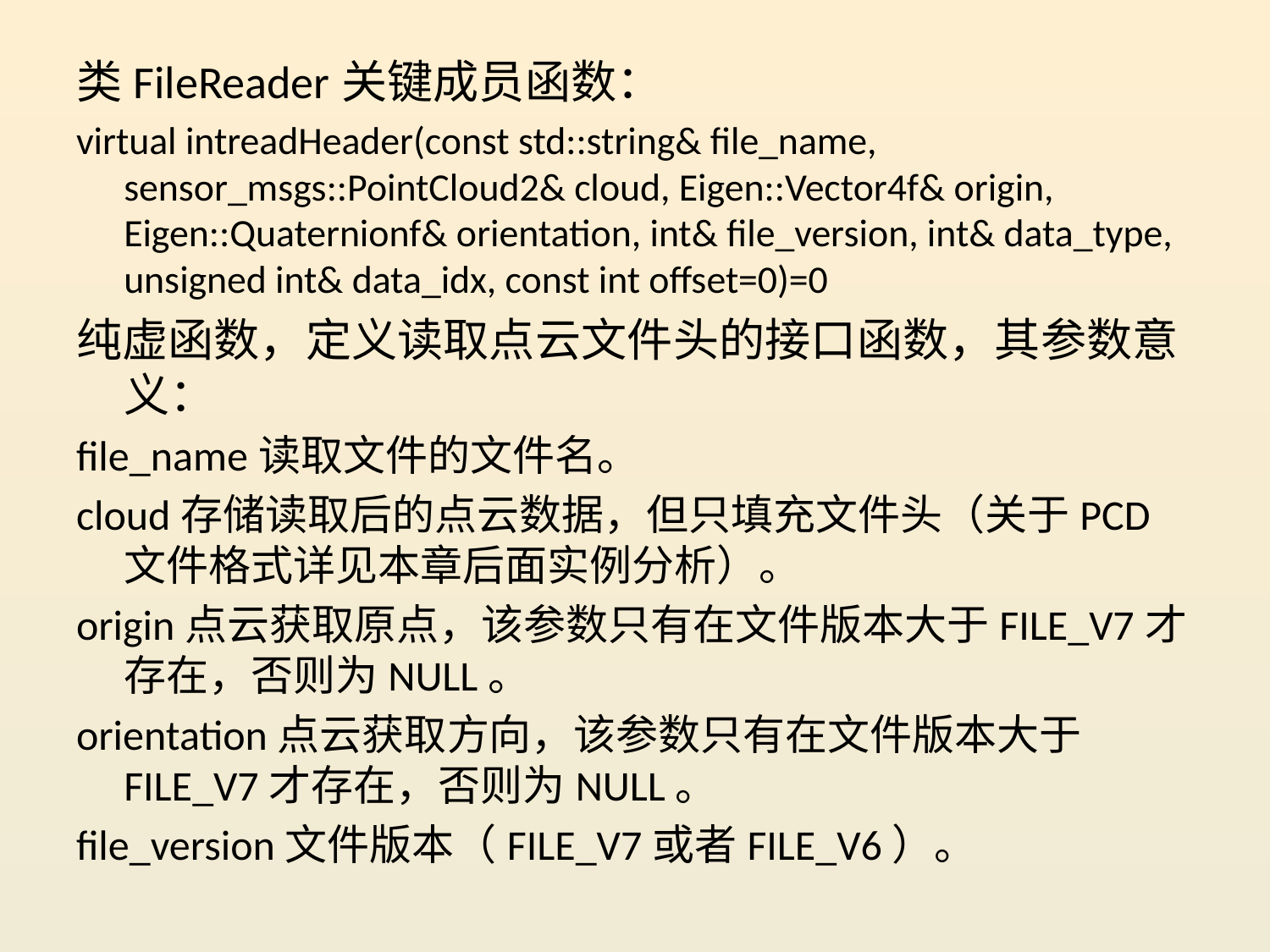

类FileReader关键成员函数：
virtual intreadHeader(const std::string& file_name, sensor_msgs::PointCloud2& cloud, Eigen::Vector4f& origin, Eigen::Quaternionf& orientation, int& file_version, int& data_type, unsigned int& data_idx, const int offset=0)=0
纯虚函数，定义读取点云文件头的接口函数，其参数意义：
file_name读取文件的文件名。
cloud存储读取后的点云数据，但只填充文件头（关于PCD文件格式详见本章后面实例分析）。
origin点云获取原点，该参数只有在文件版本大于FILE_V7才存在，否则为NULL。
orientation点云获取方向，该参数只有在文件版本大于FILE_V7才存在，否则为NULL。
file_version文件版本（FILE_V7或者FILE_V6）。